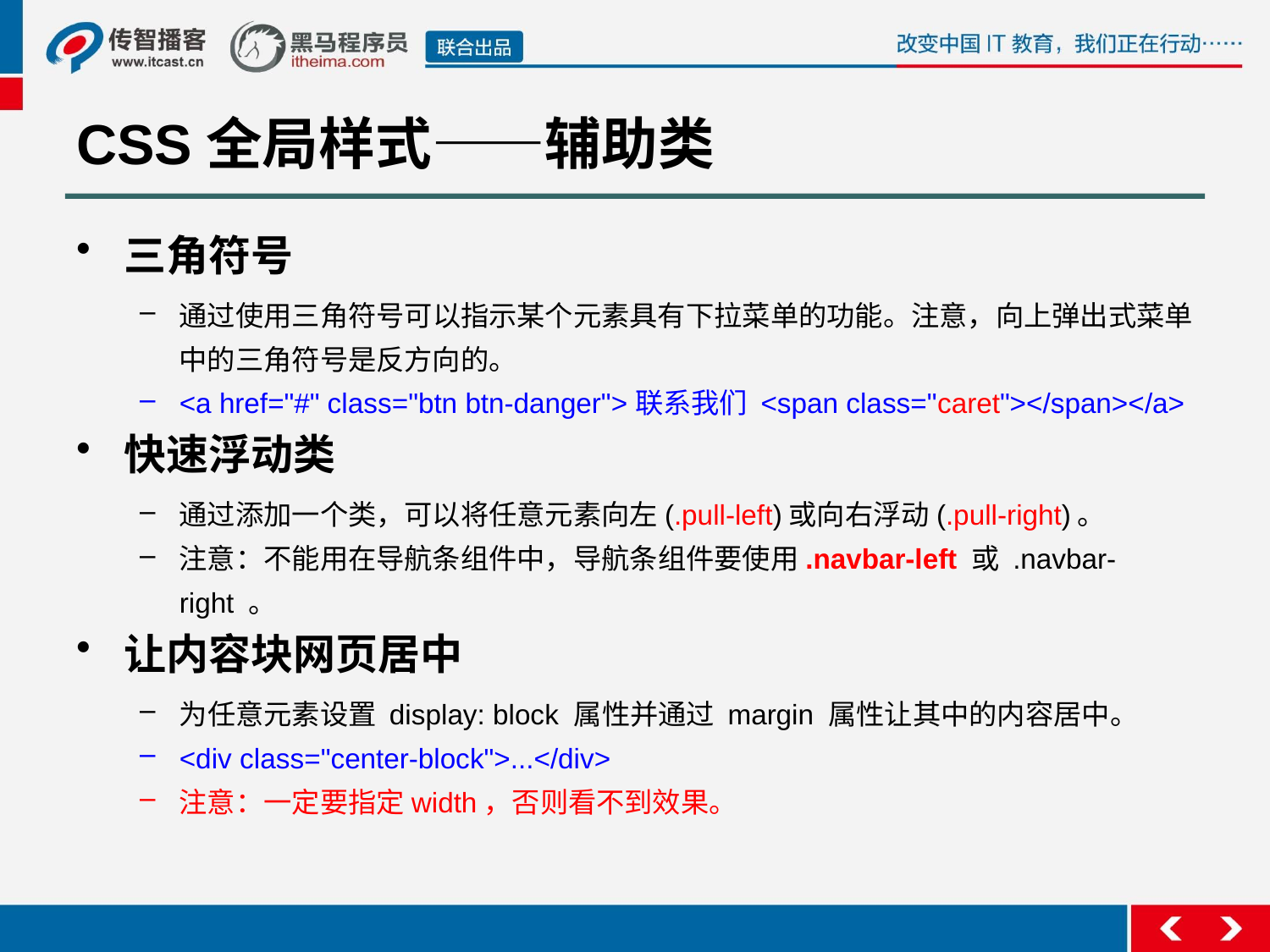

# CSS全局样式——辅助类
三角符号
通过使用三角符号可以指示某个元素具有下拉菜单的功能。注意，向上弹出式菜单中的三角符号是反方向的。
<a href="#" class="btn btn-danger">联系我们 <span class="caret"></span></a>
快速浮动类
通过添加一个类，可以将任意元素向左(.pull-left)或向右浮动(.pull-right)。
注意：不能用在导航条组件中，导航条组件要使用.navbar-left 或 .navbar-right 。
让内容块网页居中
为任意元素设置 display: block 属性并通过 margin 属性让其中的内容居中。
<div class="center-block">...</div>
注意：一定要指定width，否则看不到效果。